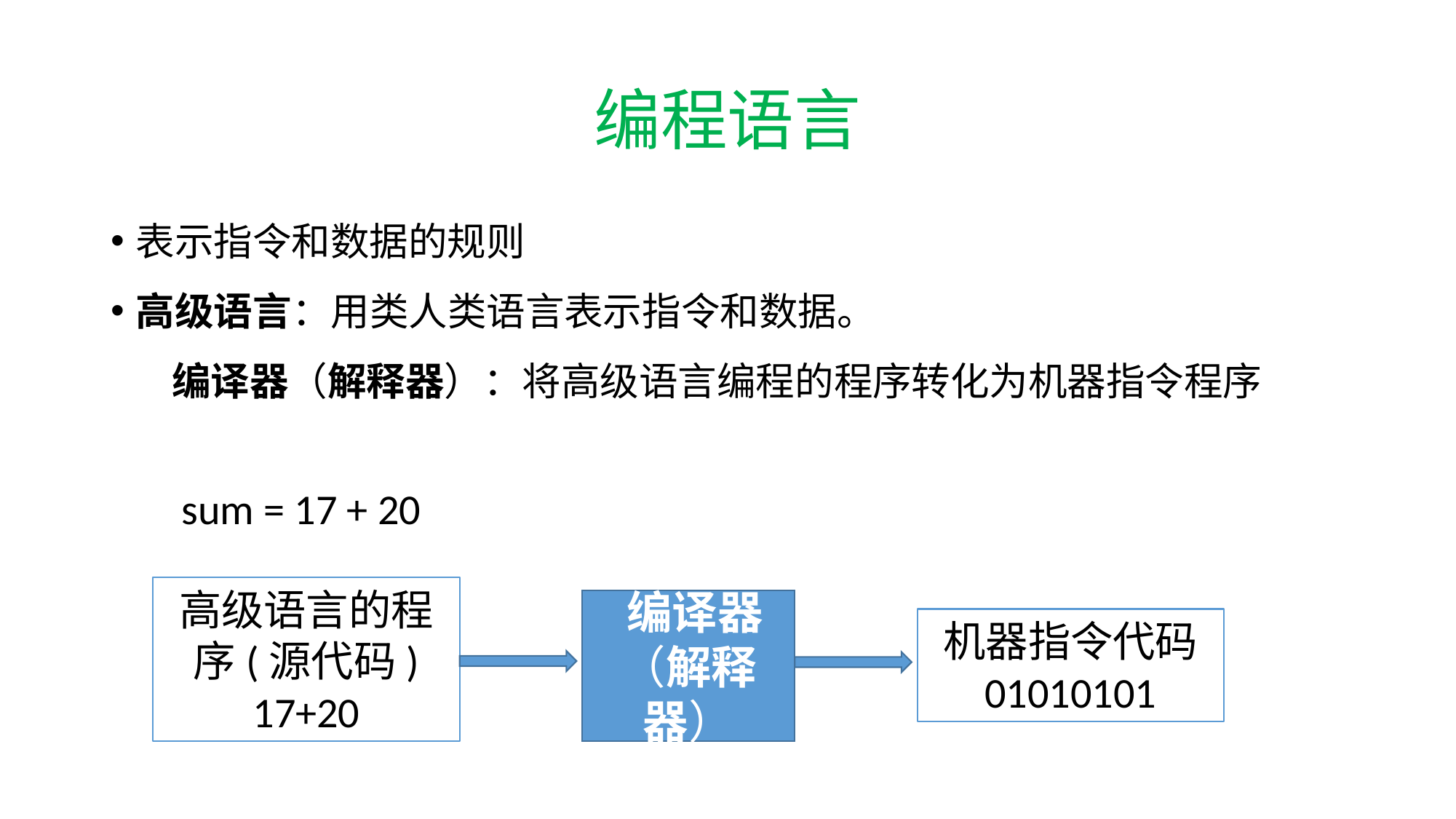

# 编程语言
表示指令和数据的规则
高级语言：用类人类语言表示指令和数据。
      编译器（解释器）：将高级语言编程的程序转化为机器指令程序
sum = 17 + 20
高级语言的程序(源代码)
17+20
 编译器（解释器）
机器指令代码
01010101